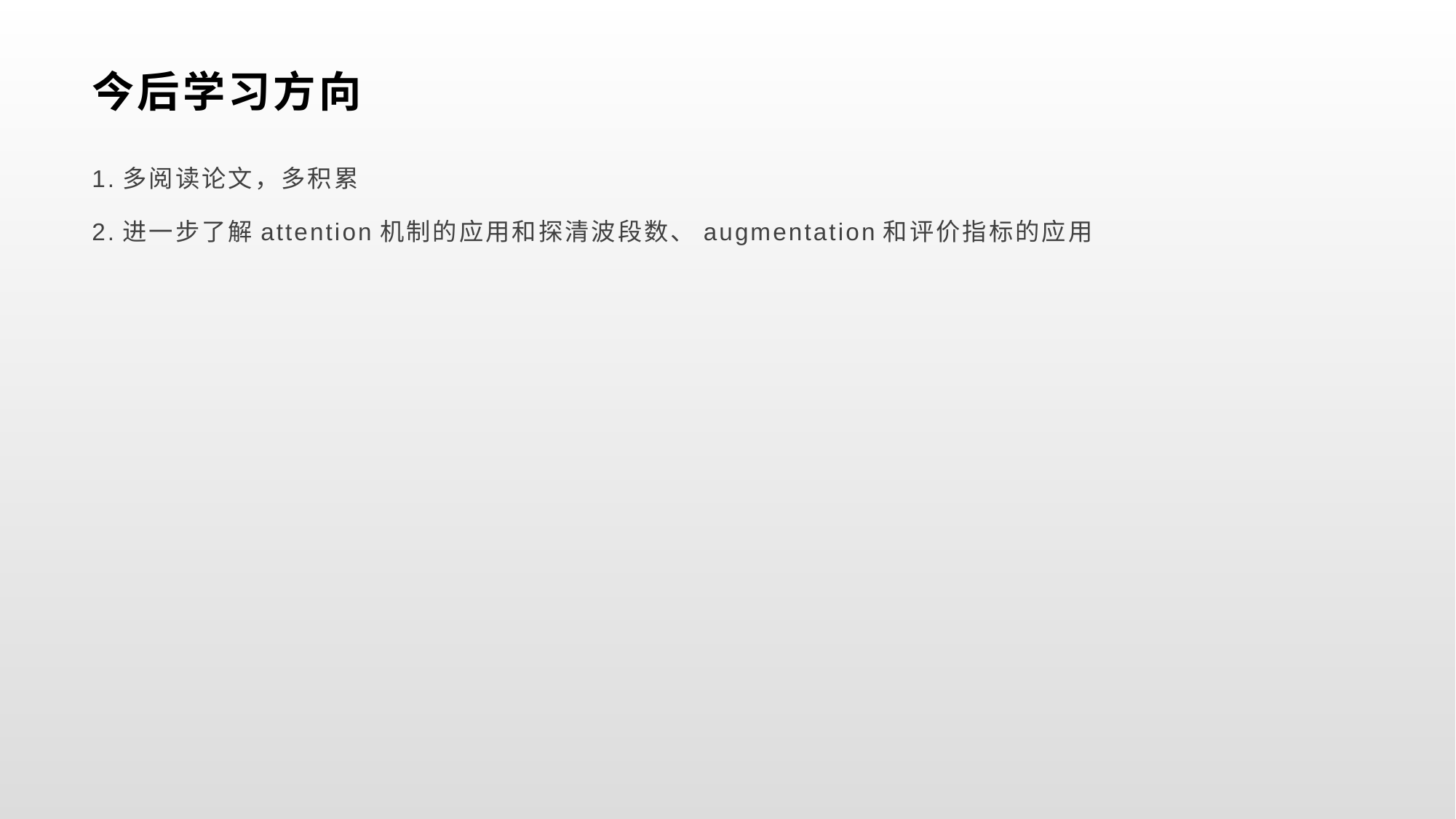

# 今后学习方向
1.多阅读论文，多积累
2.进一步了解attention机制的应用和探清波段数、augmentation和评价指标的应用